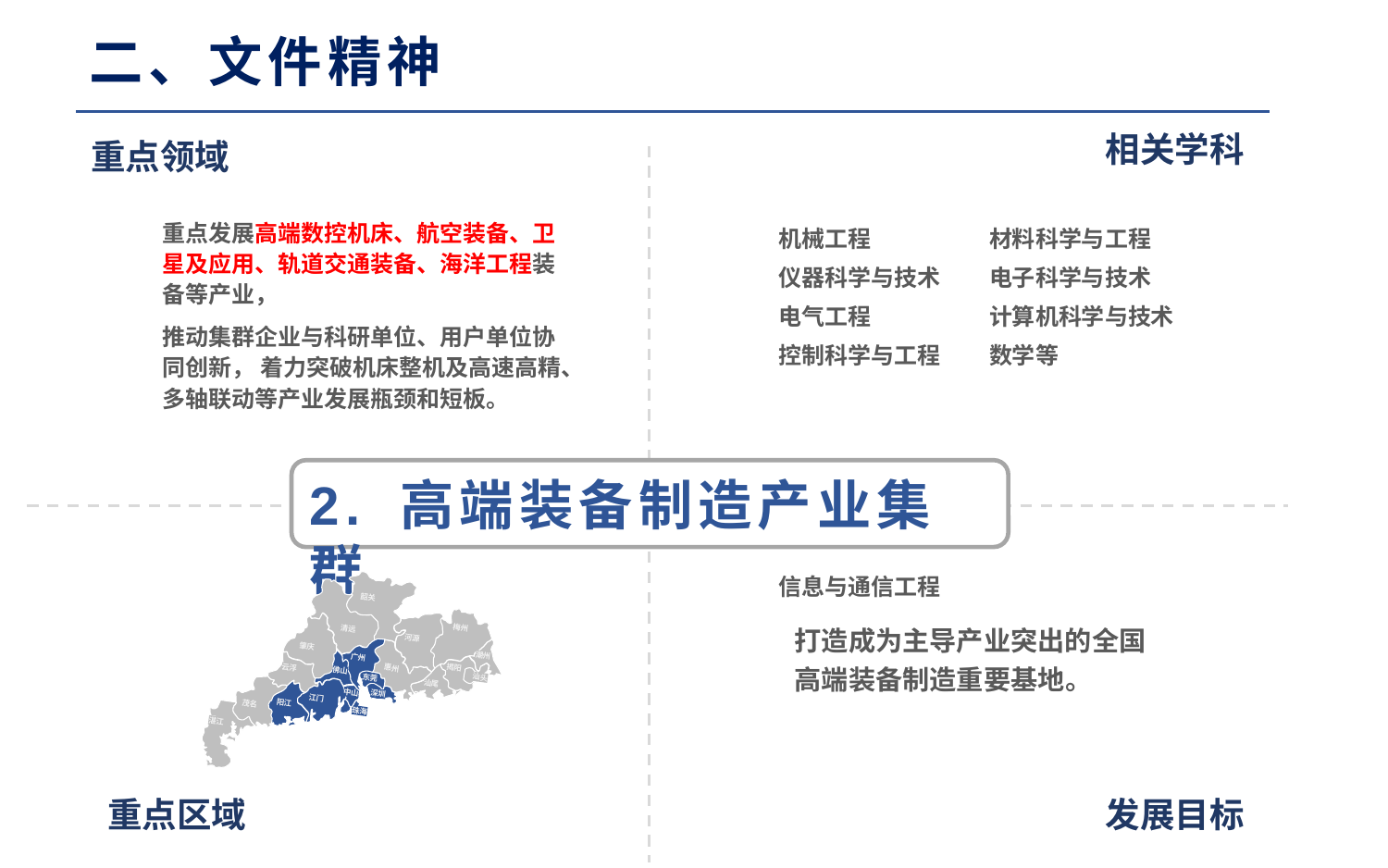

二、文件精神
相关学科
重点领域
机械工程
仪器科学与技术
电气工程
控制科学与工程

信息与通信工程
材料科学与工程
电子科学与技术
计算机科学与技术
数学等
重点发展高端数控机床、航空装备、卫星及应用、轨道交通装备、海洋工程装备等产业，
推动集群企业与科研单位、用户单位协同创新， 着力突破机床整机及高速高精、多轴联动等产业发展瓶颈和短板。
2. 高端装备制造产业集群

韶关

梅州

清远
河源
潮州

肇庆
揭阳
广州

汕头
惠州

汕尾
佛山
东莞
云浮

深圳

中山

江门
珠海
阳江
茂名

湛江
打造成为主导产业突出的全国高端装备制造重要基地。
重点区域
发展目标